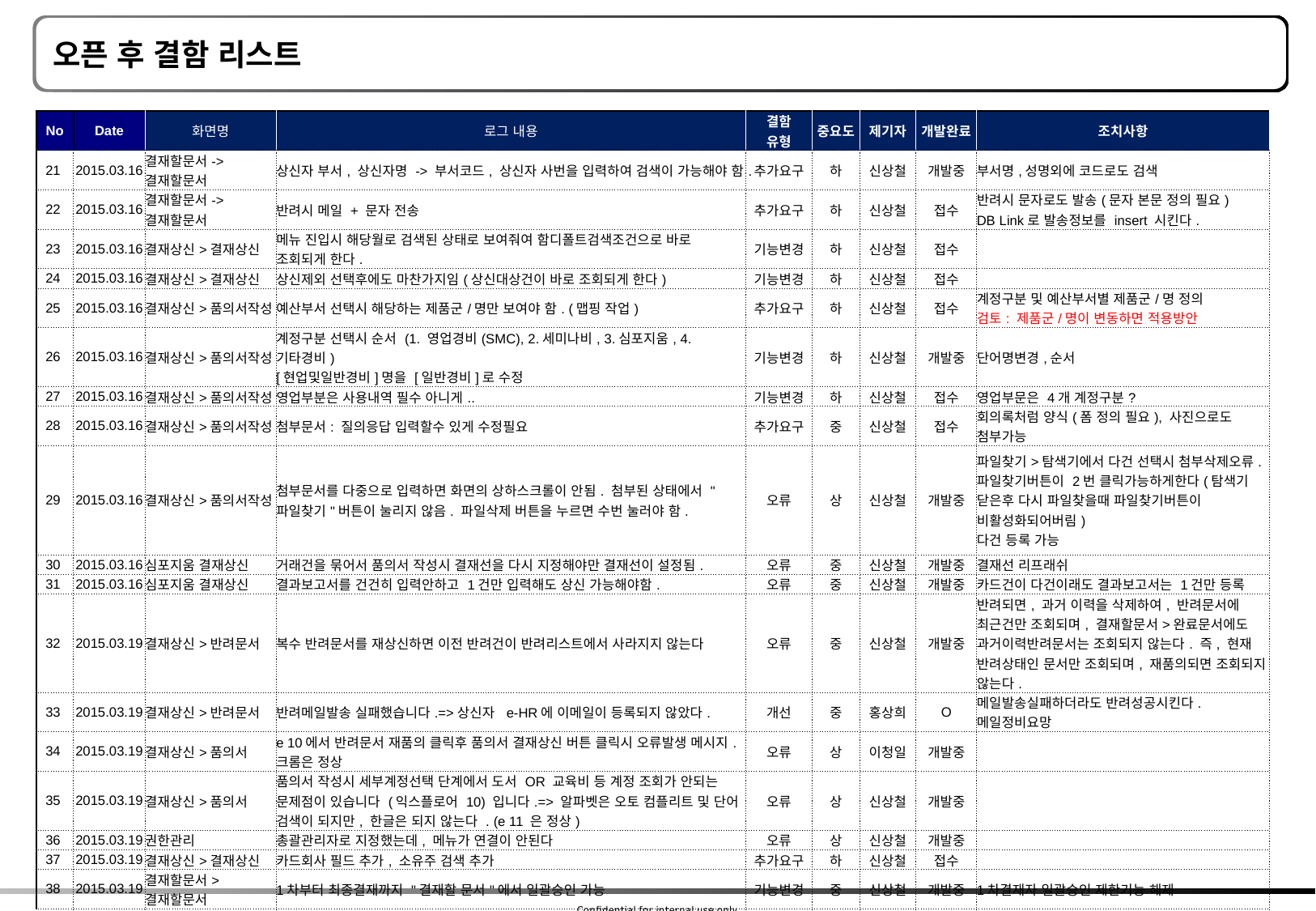

오픈 후 결함 리스트
| No | Date | 화면명 | 로그 내용 | 결함 유형 | 중요도 | 제기자 | 개발완료 | 조치사항 |
| --- | --- | --- | --- | --- | --- | --- | --- | --- |
| 21 | 2015.03.16 | 결재할문서->결재할문서 | 상신자 부서, 상신자명 -> 부서코드, 상신자 사번을 입력하여 검색이 가능해야 함. | 추가요구 | 하 | 신상철 | 개발중 | 부서명,성명외에 코드로도 검색 |
| 22 | 2015.03.16 | 결재할문서->결재할문서 | 반려시 메일 + 문자 전송 | 추가요구 | 하 | 신상철 | 접수 | 반려시 문자로도 발송(문자 본문 정의 필요) DB Link로 발송정보를 insert 시킨다. |
| 23 | 2015.03.16 | 결재상신>결재상신 | 메뉴 진입시 해당월로 검색된 상태로 보여줘여 함디폴트검색조건으로 바로 조회되게 한다. | 기능변경 | 하 | 신상철 | 접수 |  |
| 24 | 2015.03.16 | 결재상신>결재상신 | 상신제외 선택후에도 마찬가지임(상신대상건이 바로 조회되게 한다) | 기능변경 | 하 | 신상철 | 접수 |  |
| 25 | 2015.03.16 | 결재상신>품의서작성 | 예산부서 선택시 해당하는 제품군/명만 보여야 함. (맵핑 작업) | 추가요구 | 하 | 신상철 | 접수 | 계정구분 및 예산부서별 제품군/명 정의 검토: 제품군/명이 변동하면 적용방안 |
| 26 | 2015.03.16 | 결재상신>품의서작성 | 계정구분 선택시 순서 (1. 영업경비(SMC), 2.세미나비, 3.심포지움, 4. 기타경비) [현업및일반경비]명을 [일반경비]로 수정 | 기능변경 | 하 | 신상철 | 개발중 | 단어명변경,순서 |
| 27 | 2015.03.16 | 결재상신>품의서작성 | 영업부분은 사용내역 필수 아니게.. | 기능변경 | 하 | 신상철 | 접수 | 영업부문은 4개 계정구분? |
| 28 | 2015.03.16 | 결재상신>품의서작성 | 첨부문서: 질의응답 입력할수 있게 수정필요 | 추가요구 | 중 | 신상철 | 접수 | 회의록처럼 양식(폼 정의 필요), 사진으로도 첨부가능 |
| 29 | 2015.03.16 | 결재상신>품의서작성 | 첨부문서를 다중으로 입력하면 화면의 상하스크롤이 안됨. 첨부된 상태에서 "파일찾기"버튼이 눌리지 않음. 파일삭제 버튼을 누르면 수번 눌러야 함. | 오류 | 상 | 신상철 | 개발중 | 파일찾기>탐색기에서 다건 선택시 첨부삭제오류. 파일찾기버튼이 2번 클릭가능하게한다(탐색기 닫은후 다시 파일찾을때 파일찾기버튼이 비활성화되어버림) 다건 등록 가능 |
| 30 | 2015.03.16 | 심포지움 결재상신 | 거래건을 묶어서 품의서 작성시 결재선을 다시 지정해야만 결재선이 설정됨. | 오류 | 중 | 신상철 | 개발중 | 결재선 리프래쉬 |
| 31 | 2015.03.16 | 심포지움 결재상신 | 결과보고서를 건건히 입력안하고 1건만 입력해도 상신 가능해야함. | 오류 | 중 | 신상철 | 개발중 | 카드건이 다건이래도 결과보고서는 1건만 등록 |
| 32 | 2015.03.19 | 결재상신>반려문서 | 복수 반려문서를 재상신하면 이전 반려건이 반려리스트에서 사라지지 않는다 | 오류 | 중 | 신상철 | 개발중 | 반려되면, 과거 이력을 삭제하여, 반려문서에 최근건만 조회되며, 결재할문서>완료문서에도 과거이력반려문서는 조회되지 않는다. 즉, 현재 반려상태인 문서만 조회되며, 재품의되면 조회되지 않는다. |
| 33 | 2015.03.19 | 결재상신>반려문서 | 반려메일발송 실패했습니다.=>상신자 e-HR에 이메일이 등록되지 않았다. | 개선 | 중 | 홍상희 | O | 메일발송실패하더라도 반려성공시킨다. 메일정비요망 |
| 34 | 2015.03.19 | 결재상신>품의서 | e 10에서 반려문서 재품의 클릭후 품의서 결재상신 버튼 클릭시 오류발생 메시지. 크롬은 정상 | 오류 | 상 | 이청일 | 개발중 |  |
| 35 | 2015.03.19 | 결재상신>품의서 | 품의서 작성시 세부계정선택 단계에서 도서 OR 교육비 등 계정 조회가 안되는 문제점이 있습니다 (익스플로어 10) 입니다.=> 알파벳은 오토 컴플리트 및 단어 검색이 되지만, 한글은 되지 않는다 . (e 11 은 정상) | 오류 | 상 | 신상철 | 개발중 |  |
| 36 | 2015.03.19 | 권한관리 | 총괄관리자로 지정했는데, 메뉴가 연결이 안된다 | 오류 | 상 | 신상철 | 개발중 |  |
| 37 | 2015.03.19 | 결재상신>결재상신 | 카드회사 필드 추가, 소유주 검색 추가 | 추가요구 | 하 | 신상철 | 접수 |  |
| 38 | 2015.03.19 | 결재할문서>결재할문서 | 1차부터 최종결재까지 "결재할 문서"에서 일괄승인 가능 | 기능변경 | 중 | 신상철 | 개발중 | 1차결재자 일괄승인 제한기능 해제 |